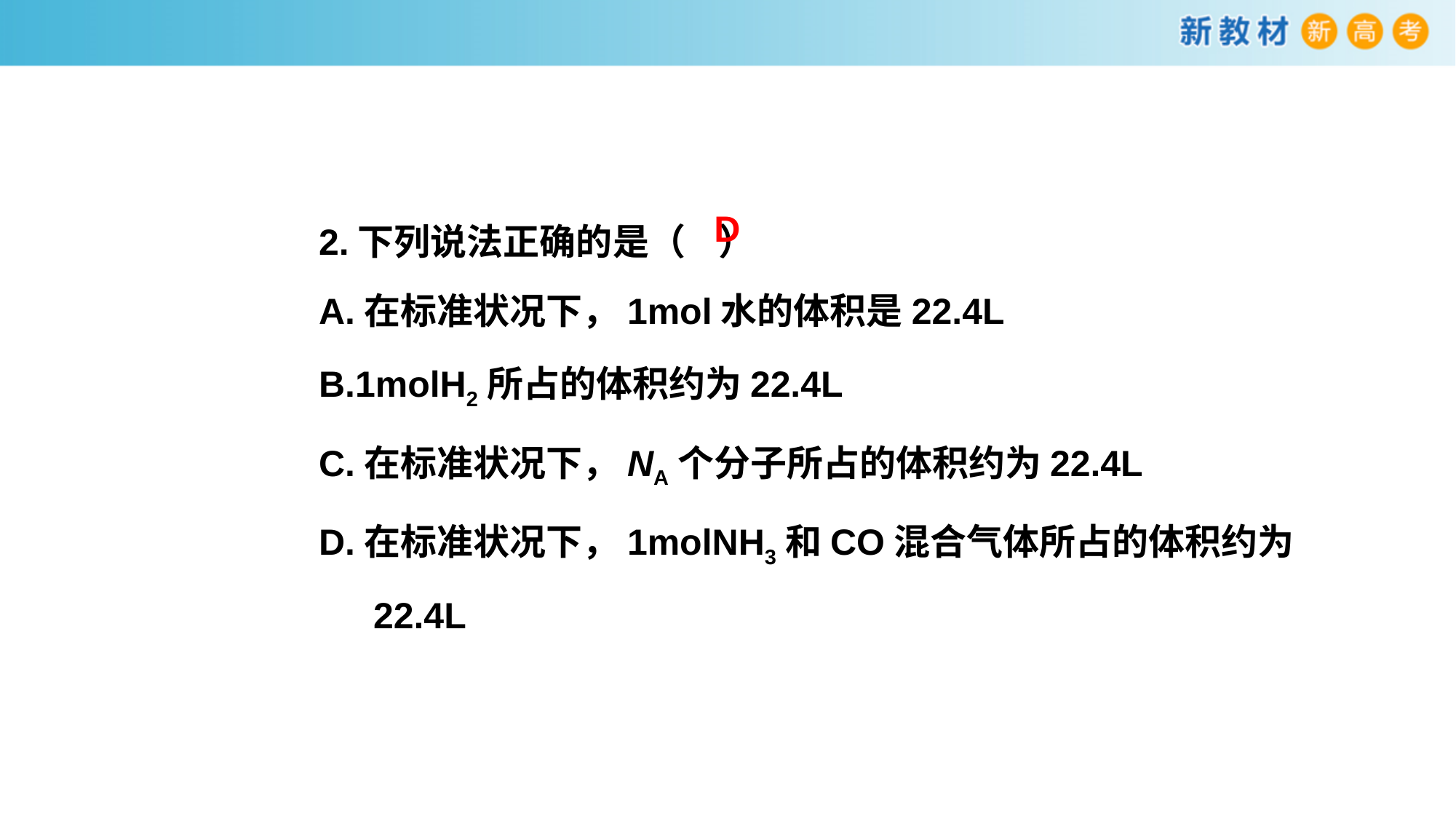

2.下列说法正确的是（    ）
A.在标准状况下，1mol水的体积是22.4L
B.1molH2所占的体积约为22.4L
C.在标准状况下，NA个分子所占的体积约为22.4L
D.在标准状况下，1molNH3和CO混合气体所占的体积约为22.4L
D